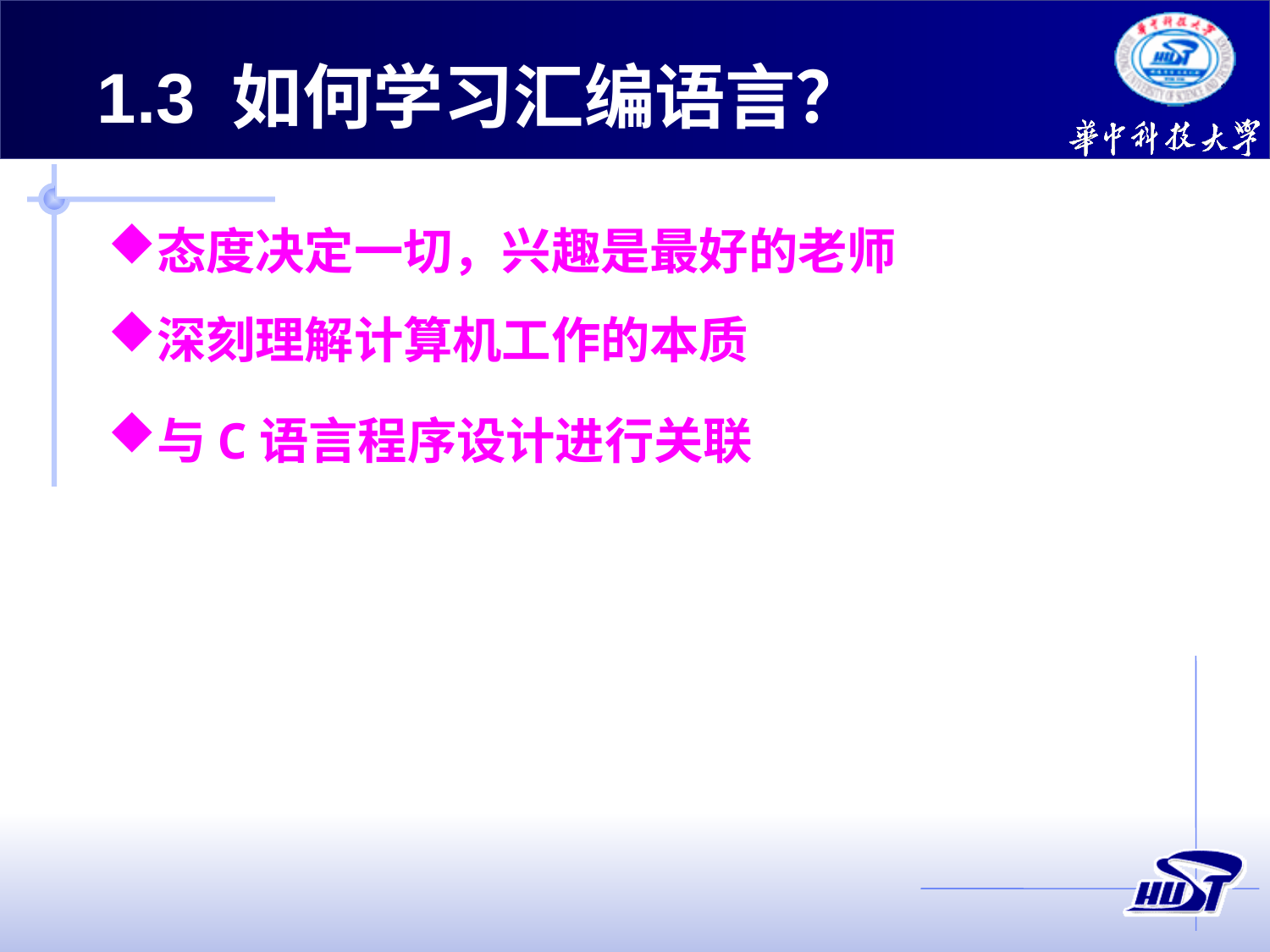

1.3 如何学习汇编语言？
态度决定一切，兴趣是最好的老师
深刻理解计算机工作的本质
与C语言程序设计进行关联